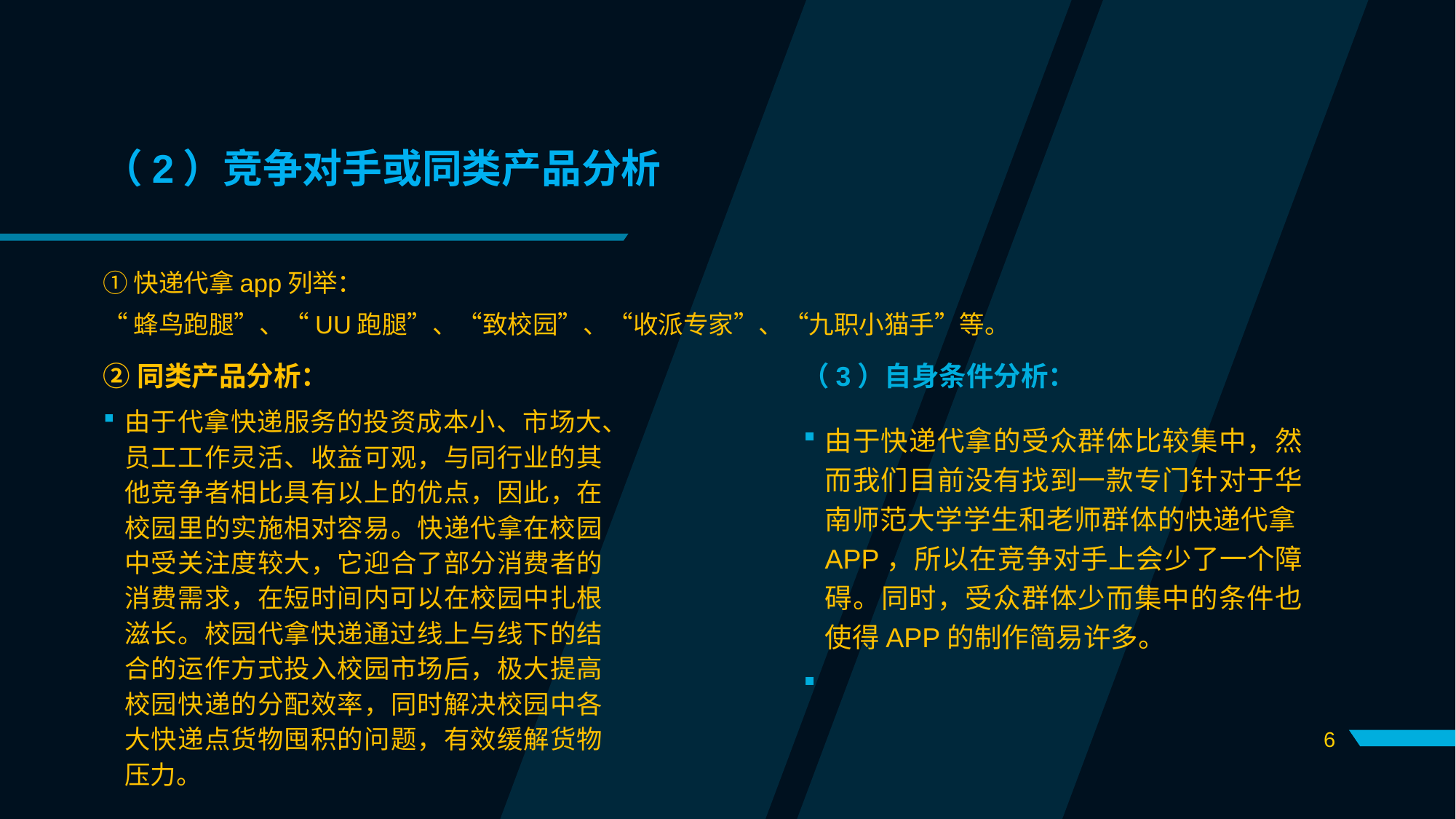

# （2）竞争对手或同类产品分析
①快递代拿app列举：
“蜂鸟跑腿”、“UU跑腿”、“致校园”、“收派专家”、“九职小猫手”等。
②同类产品分析：
（3）自身条件分析：
由于代拿快递服务的投资成本小、市场大、员工工作灵活、收益可观，与同行业的其他竞争者相比具有以上的优点，因此，在校园里的实施相对容易。快递代拿在校园中受关注度较大，它迎合了部分消费者的消费需求，在短时间内可以在校园中扎根滋长。校园代拿快递通过线上与线下的结合的运作方式投入校园市场后，极大提高校园快递的分配效率，同时解决校园中各大快递点货物囤积的问题，有效缓解货物压力。
由于快递代拿的受众群体比较集中，然而我们目前没有找到一款专门针对于华南师范大学学生和老师群体的快递代拿APP，所以在竞争对手上会少了一个障碍。同时，受众群体少而集中的条件也使得APP的制作简易许多。

6